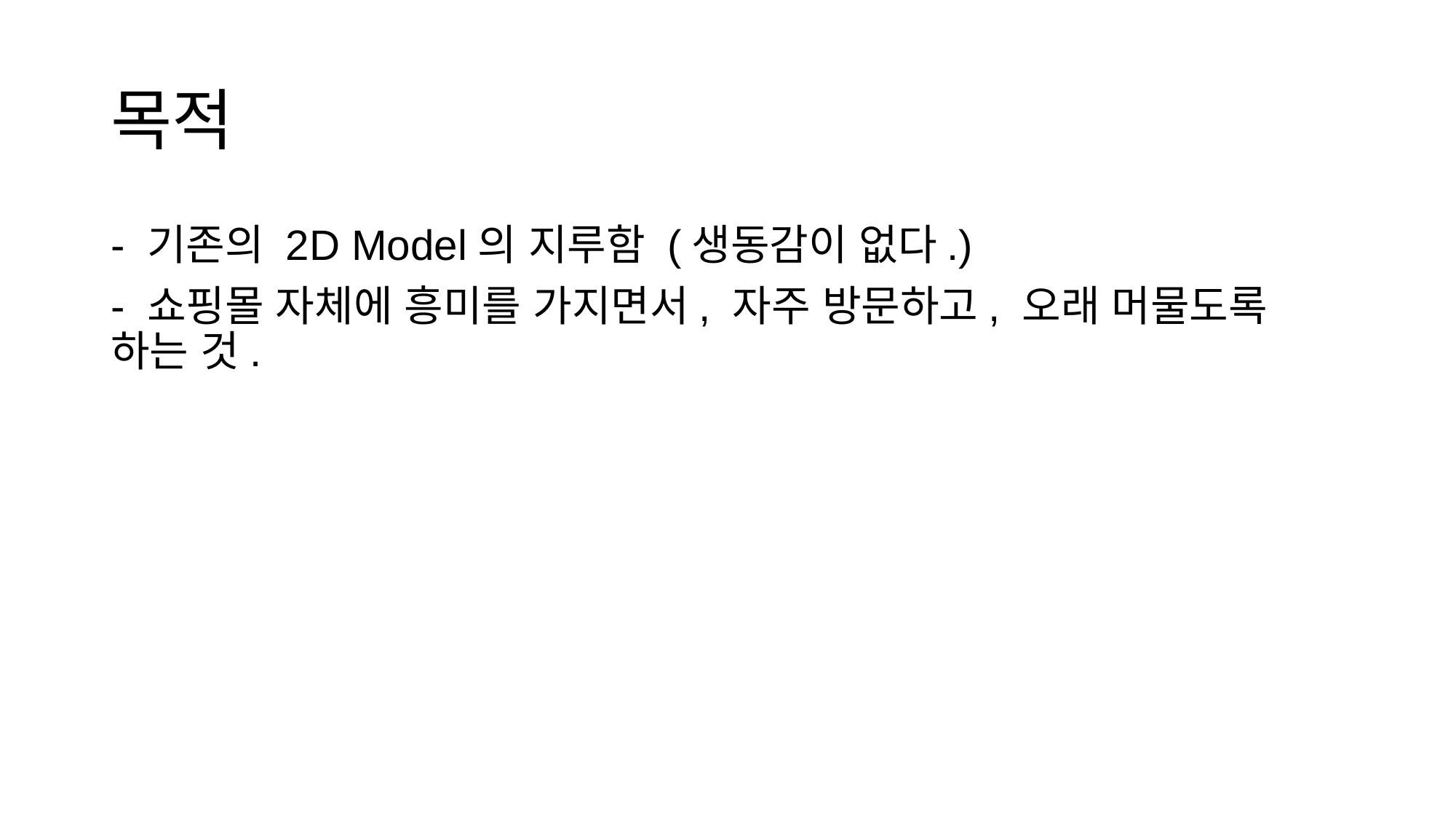

# 목적
- 기존의 2D Model의 지루함 (생동감이 없다.)
- 쇼핑몰 자체에 흥미를 가지면서, 자주 방문하고, 오래 머물도록 하는 것.